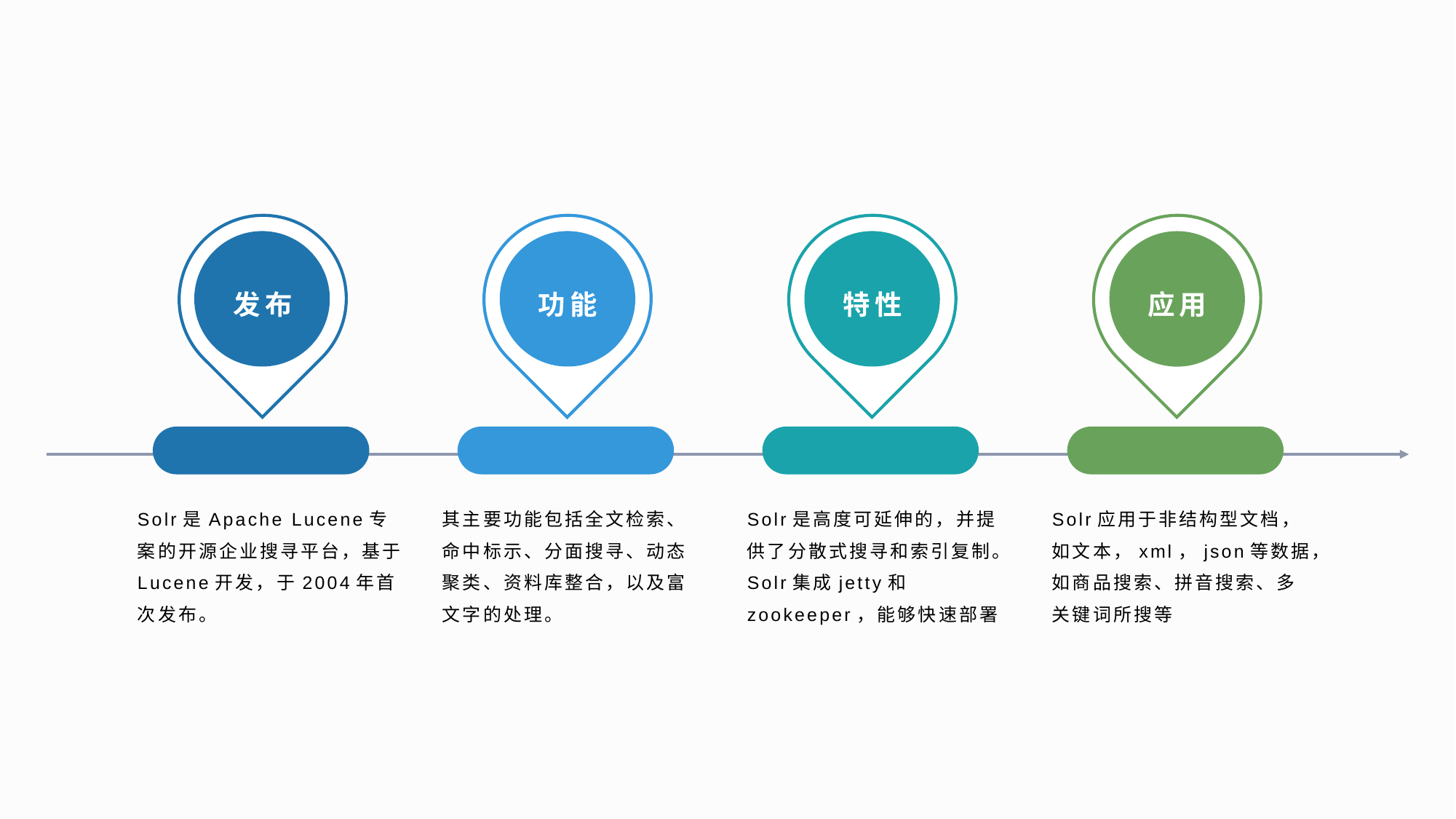

发布
功能
特性
应用

Solr是Apache Lucene专案的开源企业搜寻平台，基于Lucene开发，于2004年首次发布。
其主要功能包括全文检索、命中标示、分面搜寻、动态聚类、资料库整合，以及富文字的处理。
Solr是高度可延伸的，并提供了分散式搜寻和索引复制。Solr集成jetty和zookeeper，能够快速部署

Solr应用于非结构型文档，如文本，xml，json等数据，如商品搜索、拼音搜索、多关键词所搜等